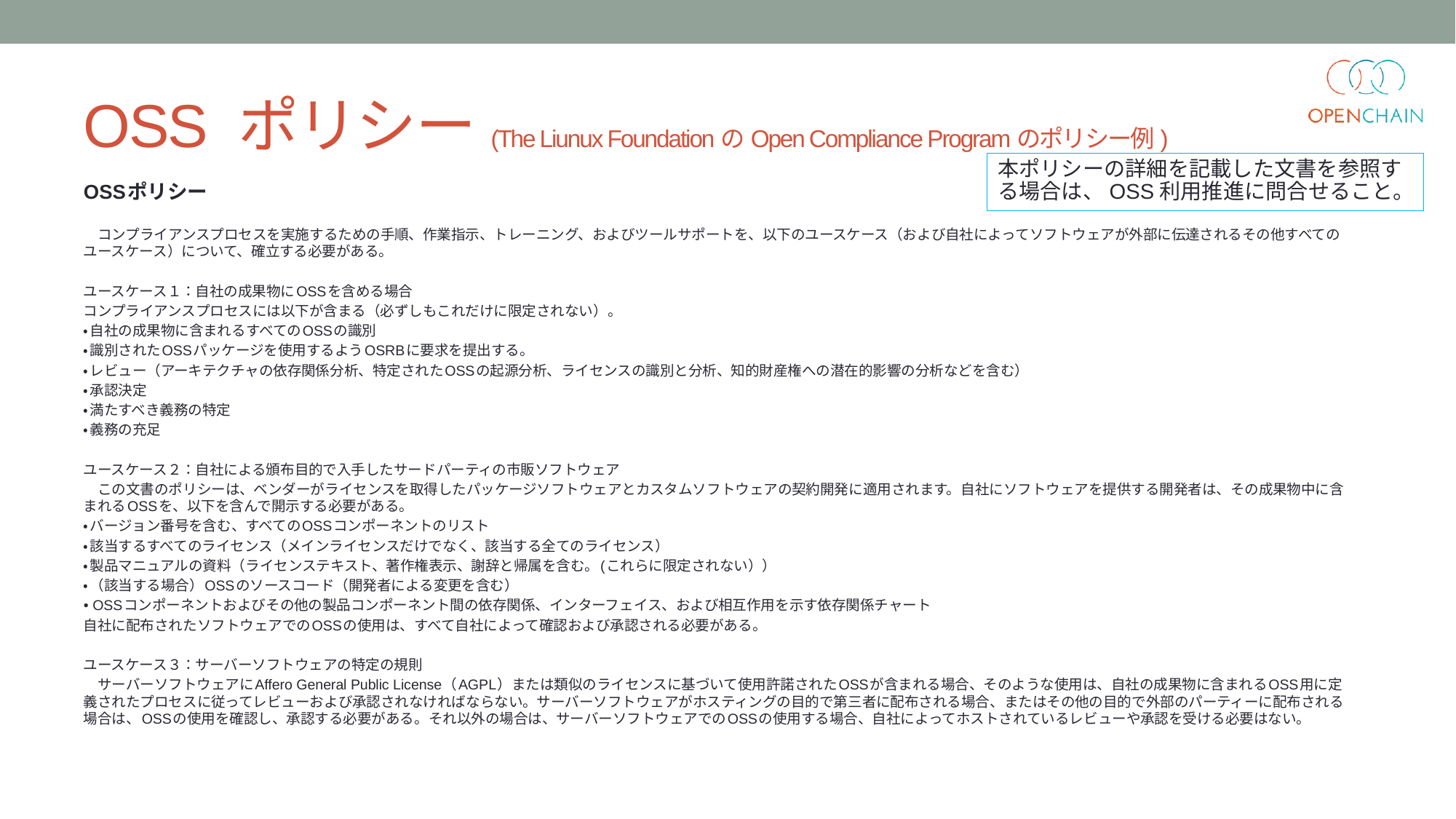

# OSS ポリシー(The Liunux FoundationのOpen Compliance Programのポリシー例)
本ポリシーの詳細を記載した文書を参照する場合は、OSS利用推進に問合せること。
OSSポリシー

　コンプライアンスプロセスを実施するための手順、作業指示、トレーニング、およびツールサポートを、以下のユースケース（および自社によってソフトウェアが外部に伝達されるその他すべてのユースケース）について、確立する必要がある。

ユースケース１：自社の成果物にOSSを含める場合
コンプライアンスプロセスには以下が含まる（必ずしもこれだけに限定されない）。
•自社の成果物に含まれるすべてのOSSの識別
•識別されたOSSパッケージを使用するようOSRBに要求を提出する。
•レビュー（アーキテクチャの依存関係分析、特定されたOSSの起源分析、ライセンスの識別と分析、知的財産権への潜在的影響の分析などを含む）
•承認決定
•満たすべき義務の特定
•義務の充足

ユースケース２：自社による頒布目的で入手したサードパーティの市販ソフトウェア
　この文書のポリシーは、ベンダーがライセンスを取得したパッケージソフトウェアとカスタムソフトウェアの契約開発に適用されます。自社にソフトウェアを提供する開発者は、その成果物中に含まれるOSSを、以下を含んで開示する必要がある。
•バージョン番号を含む、すべてのOSSコンポーネントのリスト
•該当するすべてのライセンス（メインライセンスだけでなく、該当する全てのライセンス）
•製品マニュアルの資料（ライセンステキスト、著作権表示、謝辞と帰属を含む。(これらに限定されない））
•（該当する場合）OSSのソースコード（開発者による変更を含む）
• OSSコンポーネントおよびその他の製品コンポーネント間の依存関係、インターフェイス、および相互作用を示す依存関係チャート
自社に配布されたソフトウェアでのOSSの使用は、すべて自社によって確認および承認される必要がある。

ユースケース３：サーバーソフトウェアの特定の規則
　サーバーソフトウェアにAffero General Public License（AGPL）または類似のライセンスに基づいて使用許諾されたOSSが含まれる場合、そのような使用は、自社の成果物に含まれるOSS用に定義されたプロセスに従ってレビューおよび承認されなければならない。サーバーソフトウェアがホスティングの目的で第三者に配布される場合、またはその他の目的で外部のパーティーに配布される場合は、OSSの使用を確認し、承認する必要がある。それ以外の場合は、サーバーソフトウェアでのOSSの使用する場合、自社によってホストされているレビューや承認を受ける必要はない。